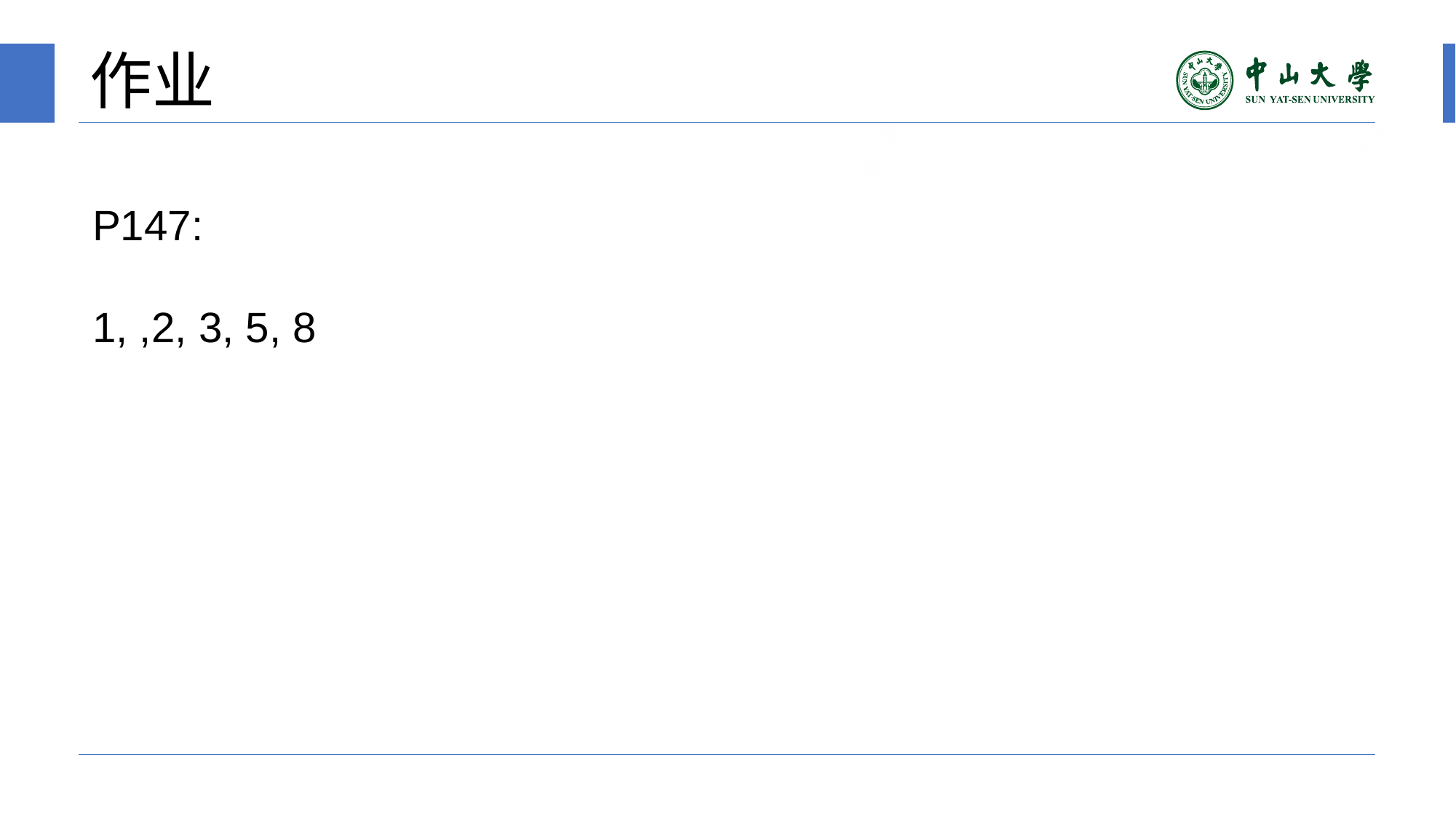

# 作业
P147:

1, ,2, 3, 5, 8